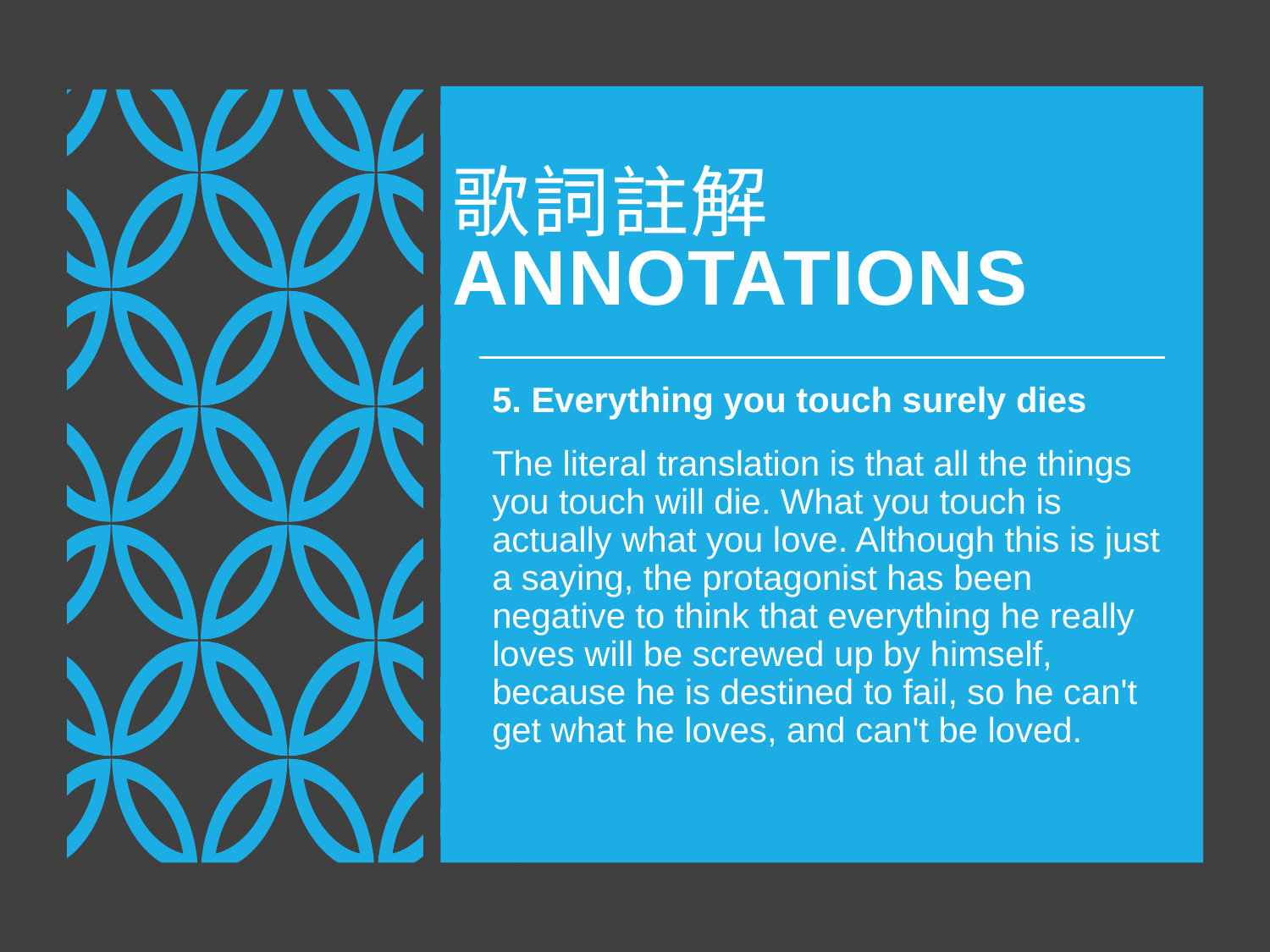

# 歌詞註解ANNOTATIONS

5. Everything you touch surely dies
The literal translation is that all the things you touch will die. What you touch is actually what you love. Although this is just a saying, the protagonist has been negative to think that everything he really loves will be screwed up by himself, because he is destined to fail, so he can't get what he loves, and can't be loved.